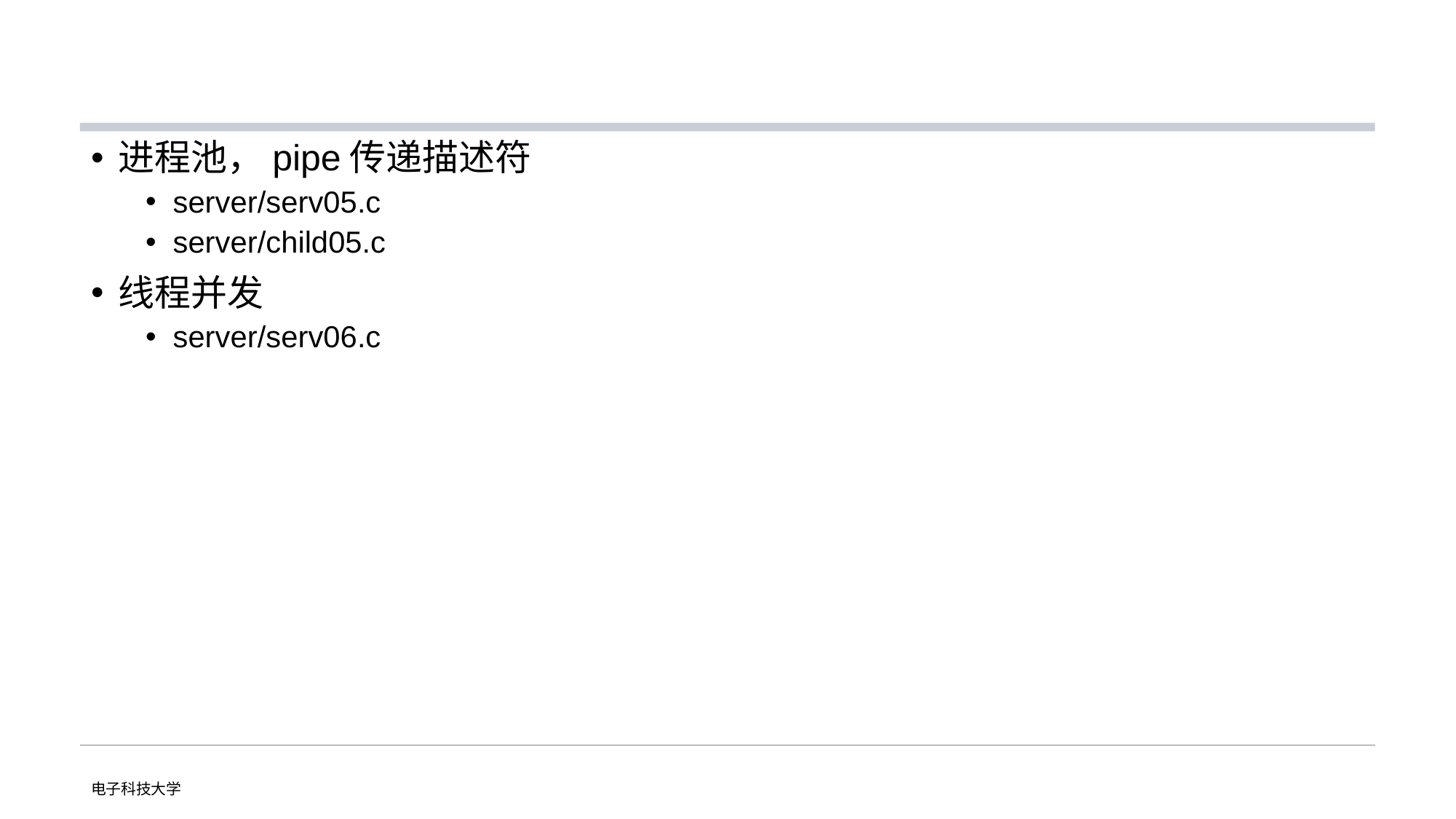

#
进程池，pipe传递描述符
server/serv05.c
server/child05.c
线程并发
server/serv06.c
电子科技大学